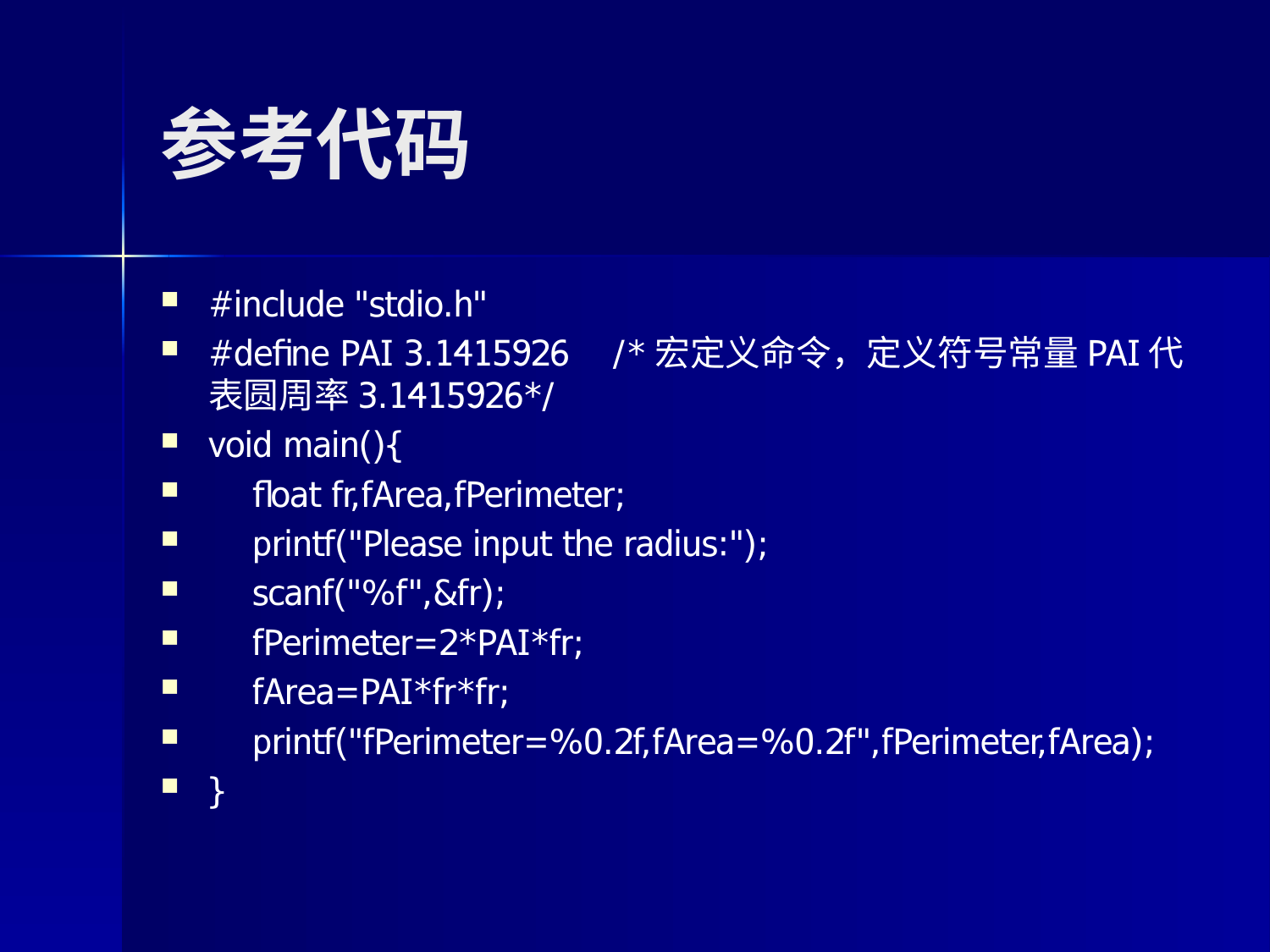

# 参考代码
#include "stdio.h"
#define PAI 3.1415926    /*宏定义命令，定义符号常量PAI代表圆周率3.1415926*/
void main(){
    float fr,fArea,fPerimeter;
    printf("Please input the radius:");
    scanf("%f",&fr);
    fPerimeter=2*PAI*fr;
    fArea=PAI*fr*fr;
    printf("fPerimeter=%0.2f,fArea=%0.2f",fPerimeter,fArea);
}